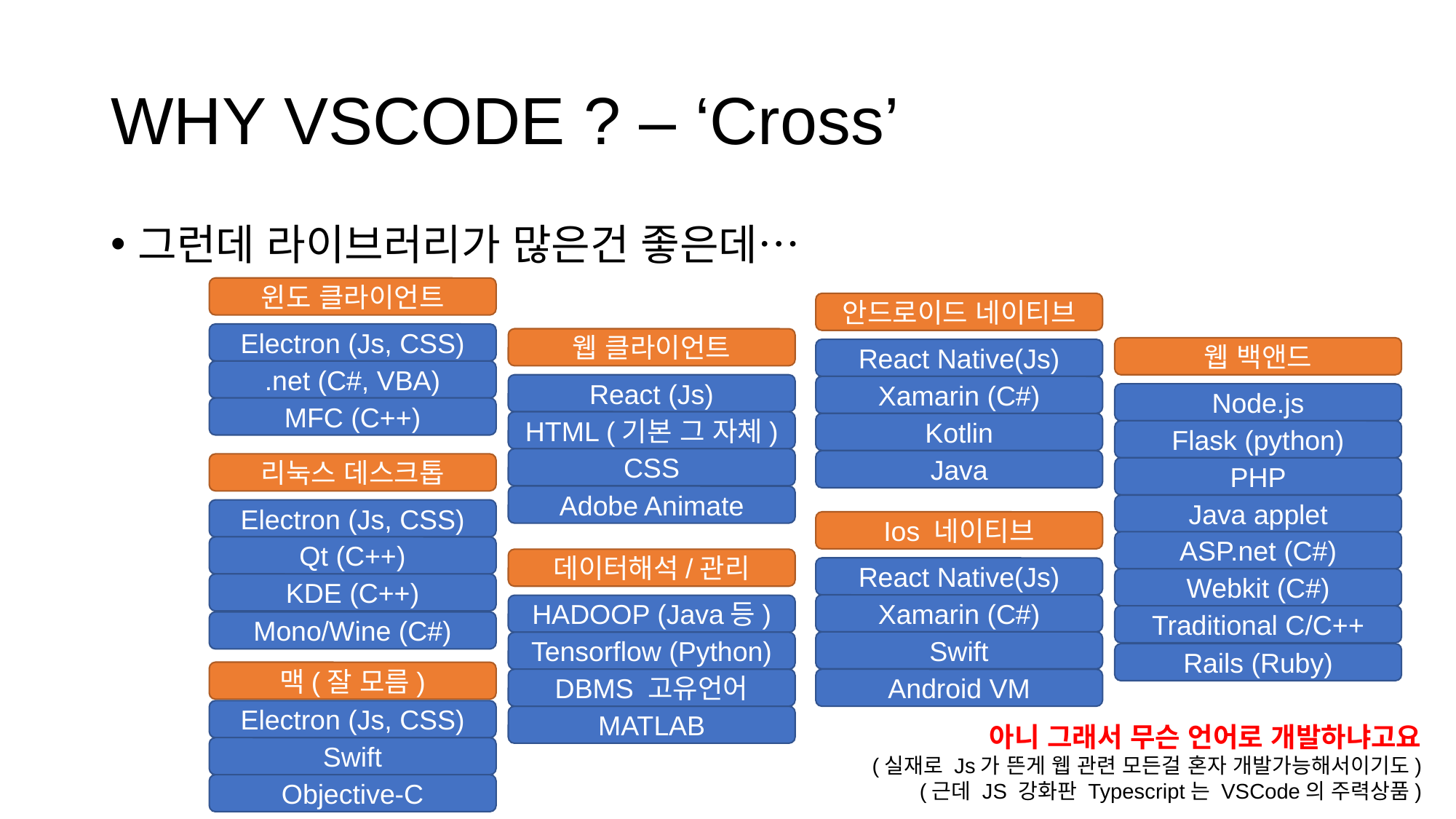

# WHY VSCODE ? – ‘Cross’
그런데 라이브러리가 많은건 좋은데…
윈도 클라이언트
안드로이드 네이티브
Electron (Js, CSS)
웹 클라이언트
웹 백앤드
React Native(Js)
.net (C#, VBA)
React (Js)
Xamarin (C#)
Node.js
MFC (C++)
HTML (기본 그 자체)
Kotlin
Flask (python)
CSS
Java
리눅스 데스크톱
PHP
Adobe Animate
Java applet
Electron (Js, CSS)
Ios 네이티브
ASP.net (C#)
Qt (C++)
데이터해석/관리
React Native(Js)
Webkit (C#)
KDE (C++)
Xamarin (C#)
HADOOP (Java등)
Traditional C/C++
Mono/Wine (C#)
Swift
Tensorflow (Python)
Rails (Ruby)
맥(잘 모름)
DBMS 고유언어
Android VM
Electron (Js, CSS)
MATLAB
아니 그래서 무슨 언어로 개발하냐고요
(실재로 Js가 뜬게 웹 관련 모든걸 혼자 개발가능해서이기도)
(근데 JS 강화판 Typescript는 VSCode의 주력상품)
Swift
Objective-C